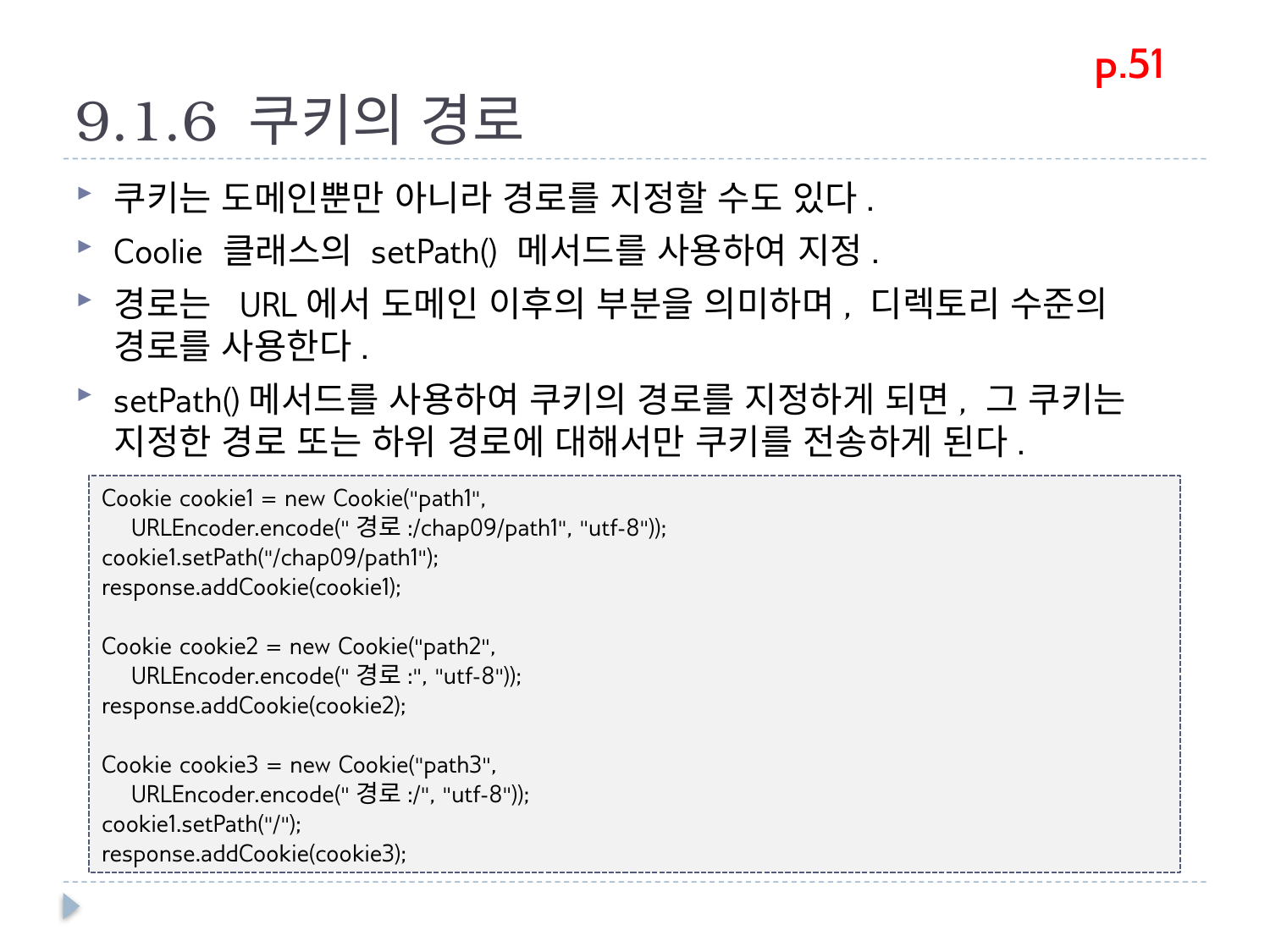

# 9.1.6 쿠키의 경로
p.51
쿠키는 도메인뿐만 아니라 경로를 지정할 수도 있다.
Coolie 클래스의 setPath() 메서드를 사용하여 지정.
경로는  URL에서 도메인 이후의 부분을 의미하며, 디렉토리 수준의 경로를 사용한다.
setPath()메서드를 사용하여 쿠키의 경로를 지정하게 되면, 그 쿠키는 지정한 경로 또는 하위 경로에 대해서만 쿠키를 전송하게 된다.
Cookie cookie1 = new Cookie("path1",
    URLEncoder.encode("경로:/chap09/path1", "utf-8"));
cookie1.setPath("/chap09/path1");
response.addCookie(cookie1);

Cookie cookie2 = new Cookie("path2",
    URLEncoder.encode("경로:", "utf-8"));
response.addCookie(cookie2);

Cookie cookie3 = new Cookie("path3",
    URLEncoder.encode("경로:/", "utf-8"));
cookie1.setPath("/");
response.addCookie(cookie3);